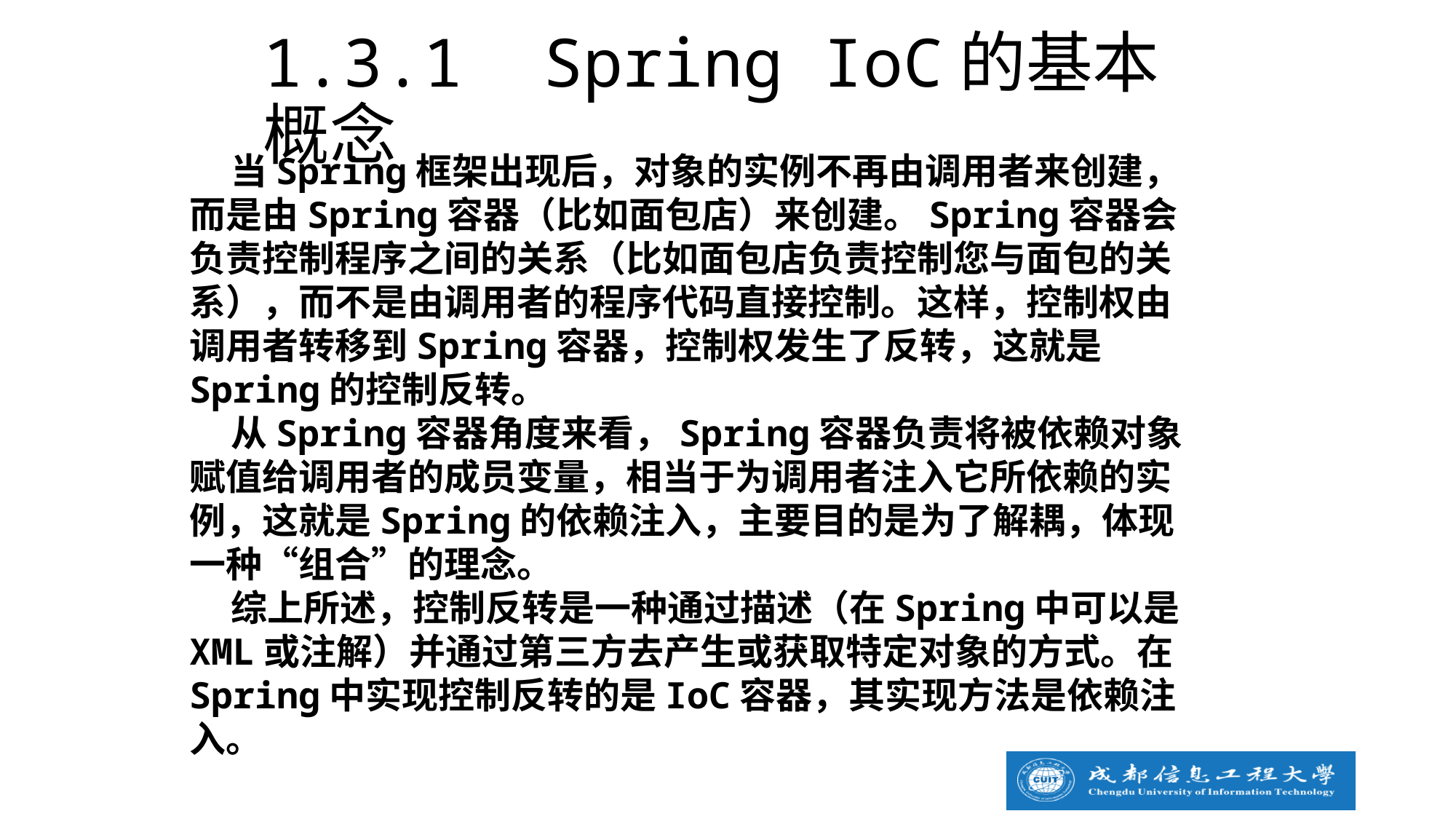

1.3.1  Spring IoC的基本概念
    当Spring框架出现后，对象的实例不再由调用者来创建，而是由Spring容器（比如面包店）来创建。Spring容器会负责控制程序之间的关系（比如面包店负责控制您与面包的关系），而不是由调用者的程序代码直接控制。这样，控制权由调用者转移到Spring容器，控制权发生了反转，这就是Spring的控制反转。
    从Spring容器角度来看，Spring容器负责将被依赖对象赋值给调用者的成员变量，相当于为调用者注入它所依赖的实例，这就是Spring的依赖注入，主要目的是为了解耦，体现一种“组合”的理念。
    综上所述，控制反转是一种通过描述（在Spring中可以是XML或注解）并通过第三方去产生或获取特定对象的方式。在Spring中实现控制反转的是IoC容器，其实现方法是依赖注入。